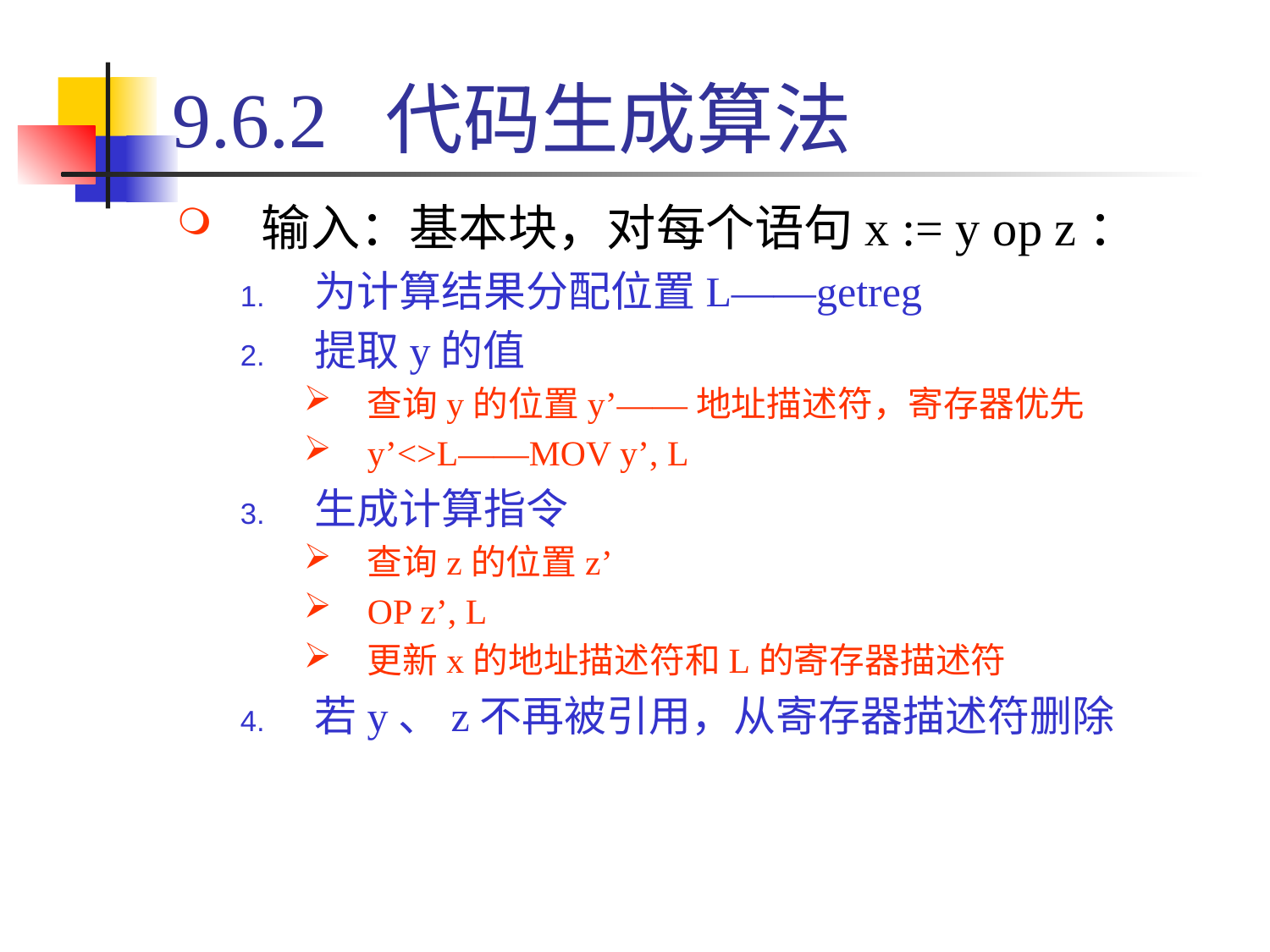

# 9.6.2  代码生成算法
输入：基本块，对每个语句x := y op z：
为计算结果分配位置L——getreg
提取y的值
查询y的位置y’——地址描述符，寄存器优先
y’<>L——MOV y’, L
生成计算指令
查询z的位置z’
OP z’, L
更新x的地址描述符和L的寄存器描述符
若y、z不再被引用，从寄存器描述符删除